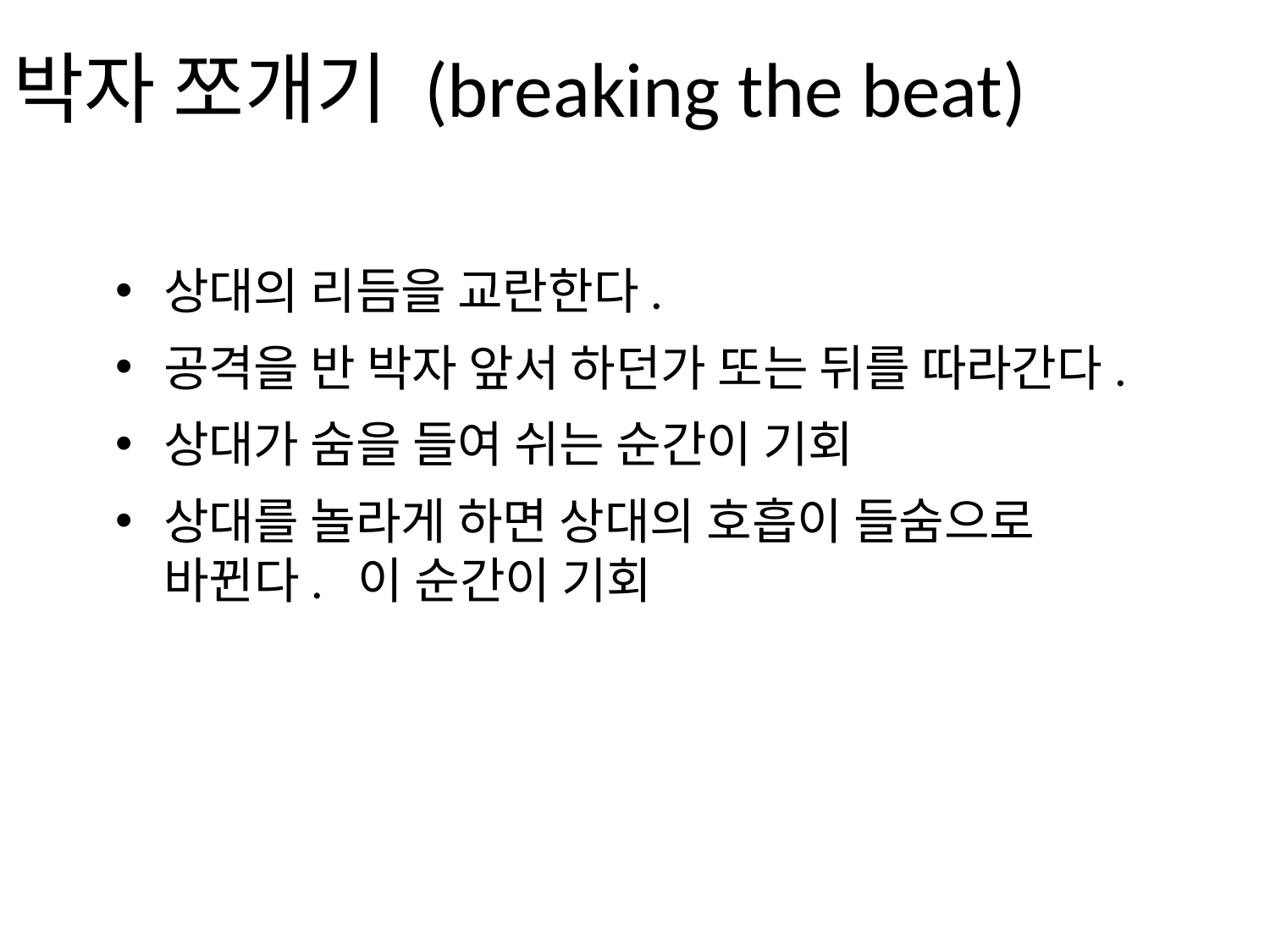

# 박자 쪼개기 (breaking the beat)
상대의 리듬을 교란한다.
공격을 반 박자 앞서 하던가 또는 뒤를 따라간다.
상대가 숨을 들여 쉬는 순간이 기회
상대를 놀라게 하면 상대의 호흡이 들숨으로 바뀐다.  이 순간이 기회